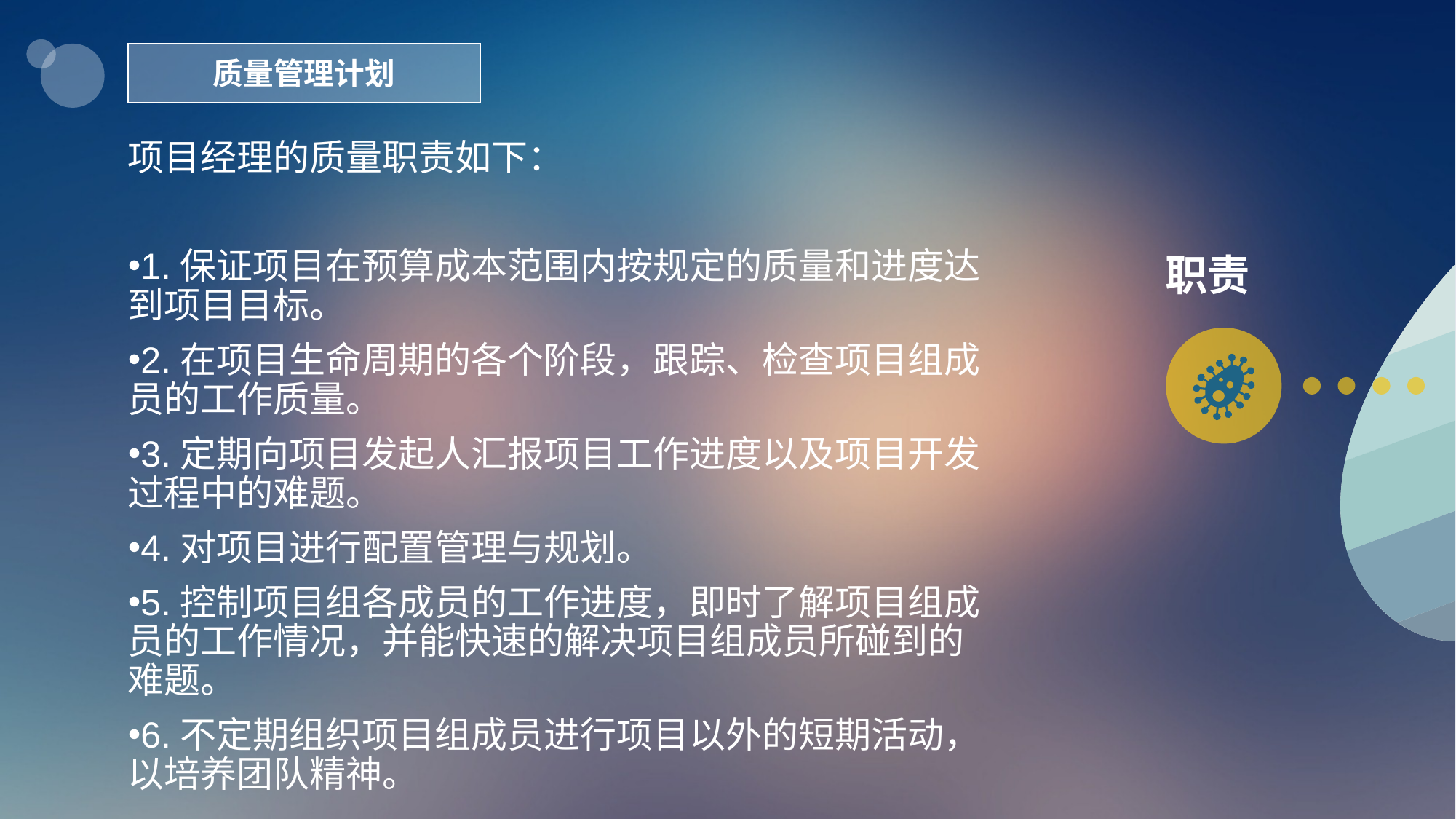

质量管理计划

项目经理的质量职责如下：

1.保证项目在预算成本范围内按规定的质量和进度达到项目目标。
2.在项目生命周期的各个阶段，跟踪、检查项目组成员的工作质量。
3.定期向项目发起人汇报项目工作进度以及项目开发过程中的难题。
4.对项目进行配置管理与规划。
5.控制项目组各成员的工作进度，即时了解项目组成员的工作情况，并能快速的解决项目组成员所碰到的难题。
6.不定期组织项目组成员进行项目以外的短期活动，以培养团队精神。
职责